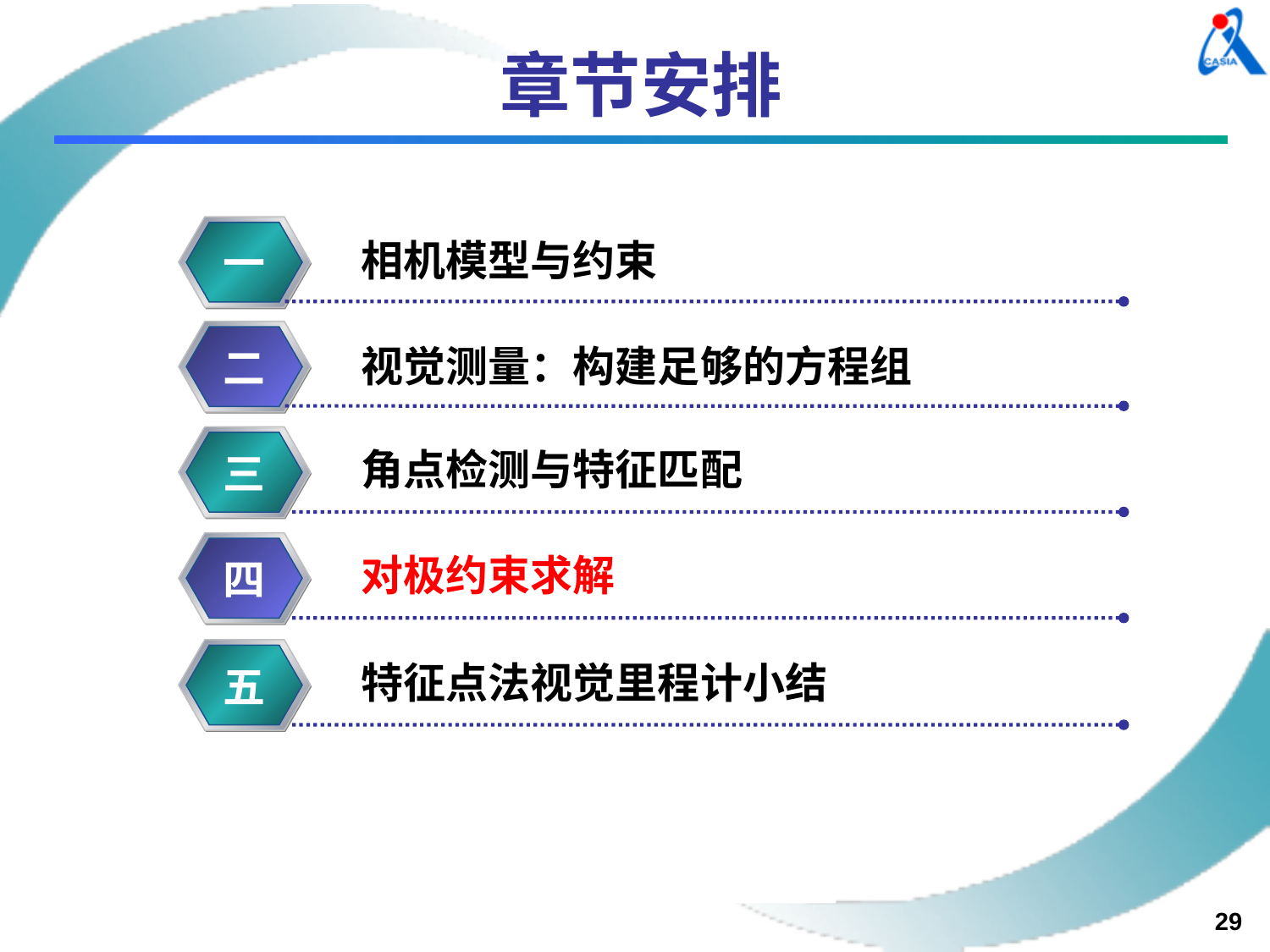

# 章节安排

相机模型与约束
一

视觉测量：构建足够的方程组
二

角点检测与特征匹配

三
3

对极约束求解
四
4

特征点法视觉里程计小结
五
3

29